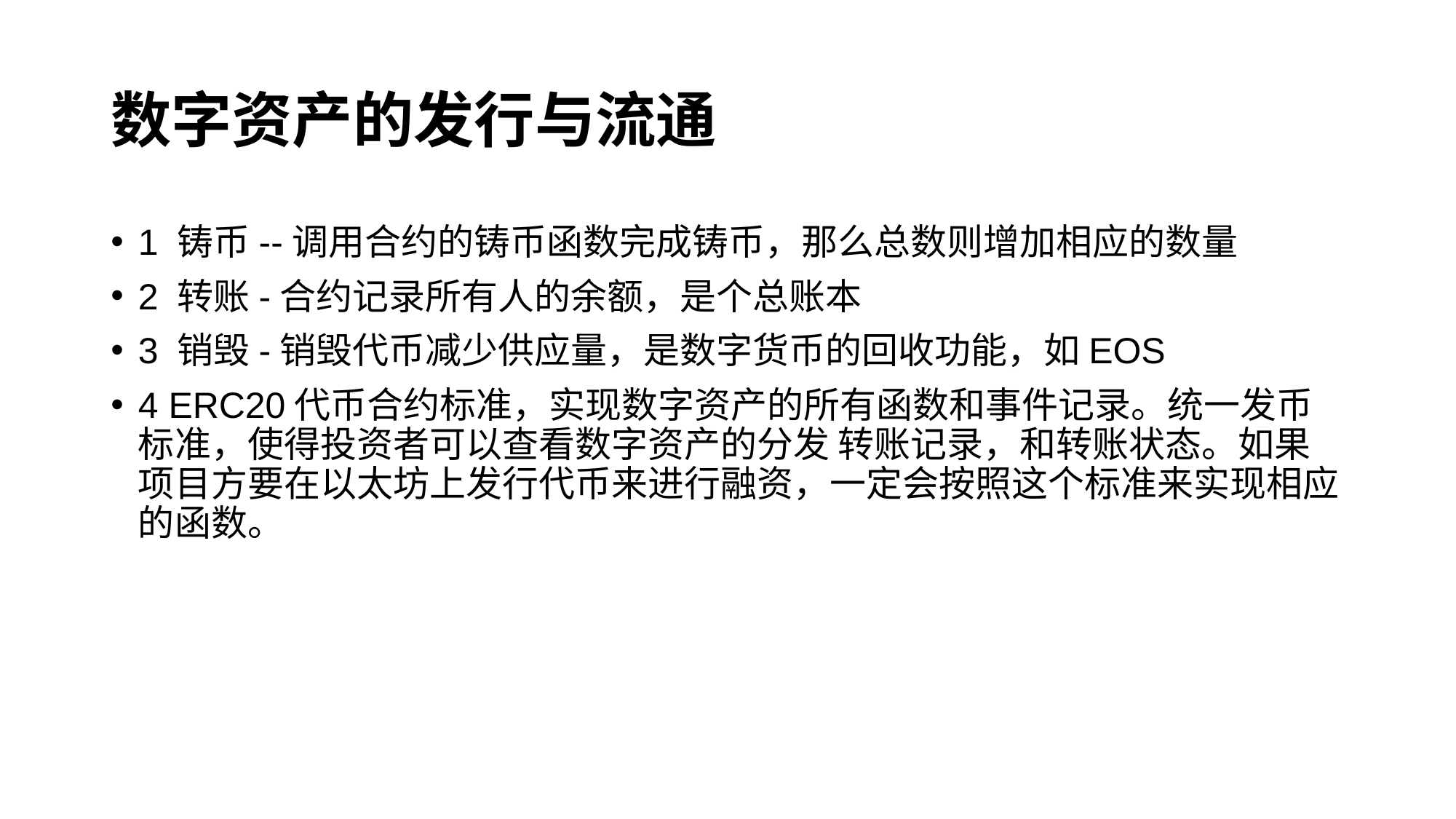

# 数字资产的发行与流通
1 铸币--调用合约的铸币函数完成铸币，那么总数则增加相应的数量
2 转账-合约记录所有人的余额，是个总账本
3 销毁-销毁代币减少供应量，是数字货币的回收功能，如EOS
4 ERC20代币合约标准，实现数字资产的所有函数和事件记录。统一发币标准，使得投资者可以查看数字资产的分发 转账记录，和转账状态。如果项目方要在以太坊上发行代币来进行融资，一定会按照这个标准来实现相应的函数。